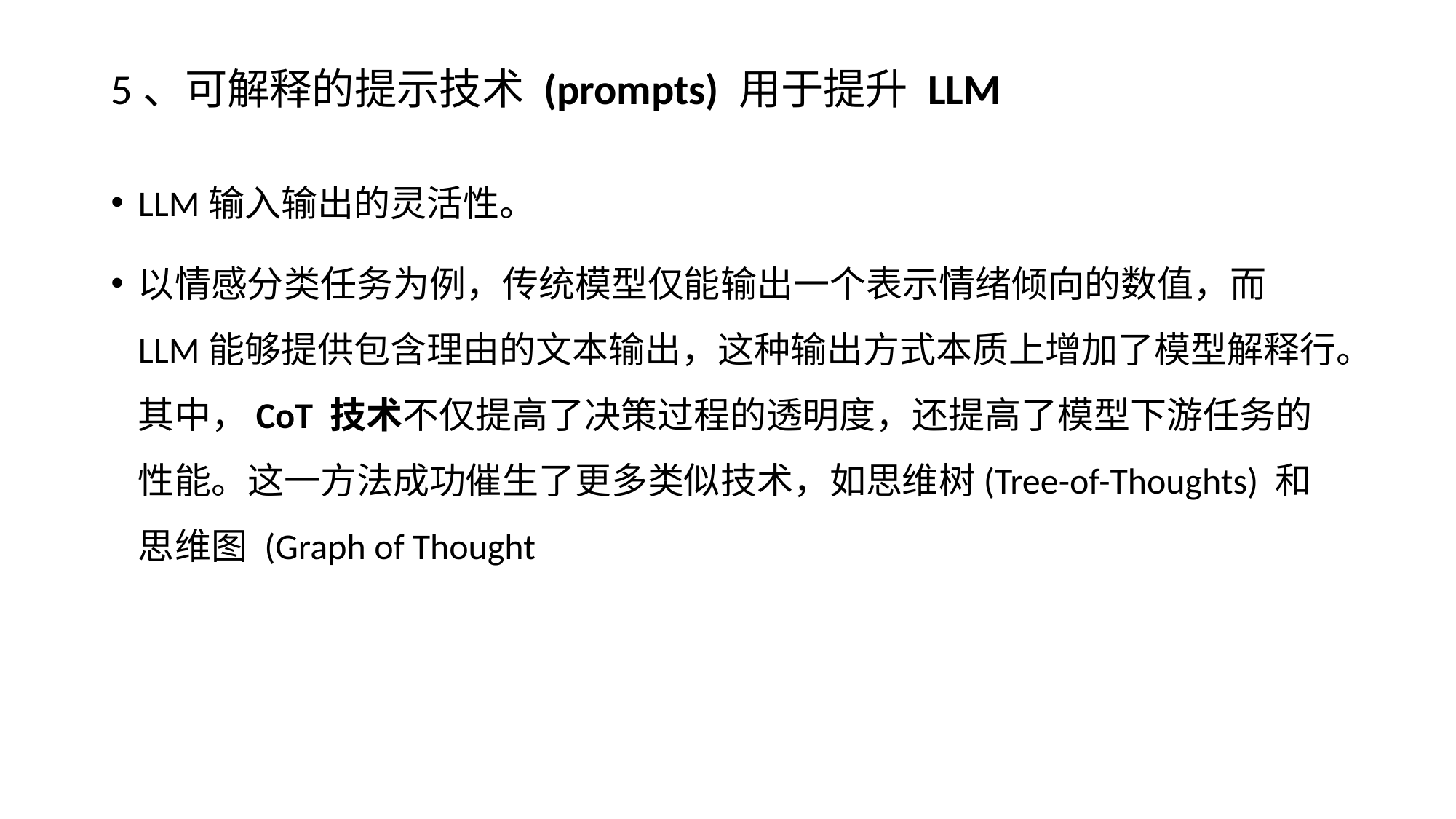

# 5、可解释的提示技术 (prompts) 用于提升 LLM
LLM输入输出的灵活性。
以情感分类任务为例，传统模型仅能输出一个表示情绪倾向的数值，而 LLM能够提供包含理由的文本输出，这种输出方式本质上增加了模型解释行。其中，CoT 技术不仅提高了决策过程的透明度，还提高了模型下游任务的性能。这一方法成功催生了更多类似技术，如思维树(Tree-of-Thoughts) 和思维图 (Graph of Thought